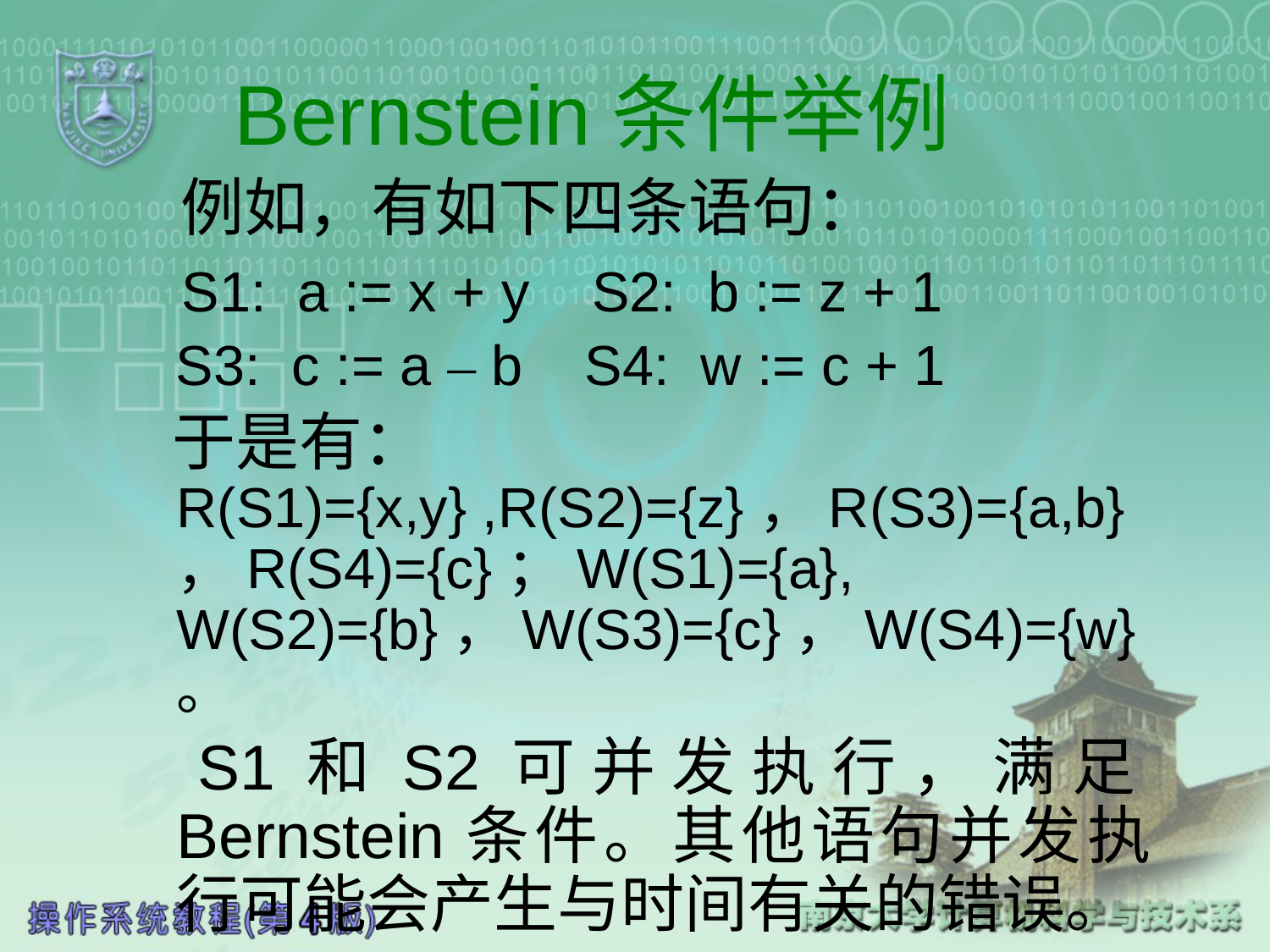

# Bernstein条件举例
   例如，有如下四条语句：
   S1:  a := x + y    S2:  b := z + 1
   S3:  c := a – b    S4:  w := c + 1
  于是有：R(S1)={x,y} ,R(S2)={z}，R(S3)={a,b}，R(S4)={c}；W(S1)={a}, W(S2)={b}，W(S3)={c}，W(S4)={w}。
  S1和S2可并发执行，满足Bernstein条件。其他语句并发执行可能会产生与时间有关的错误。